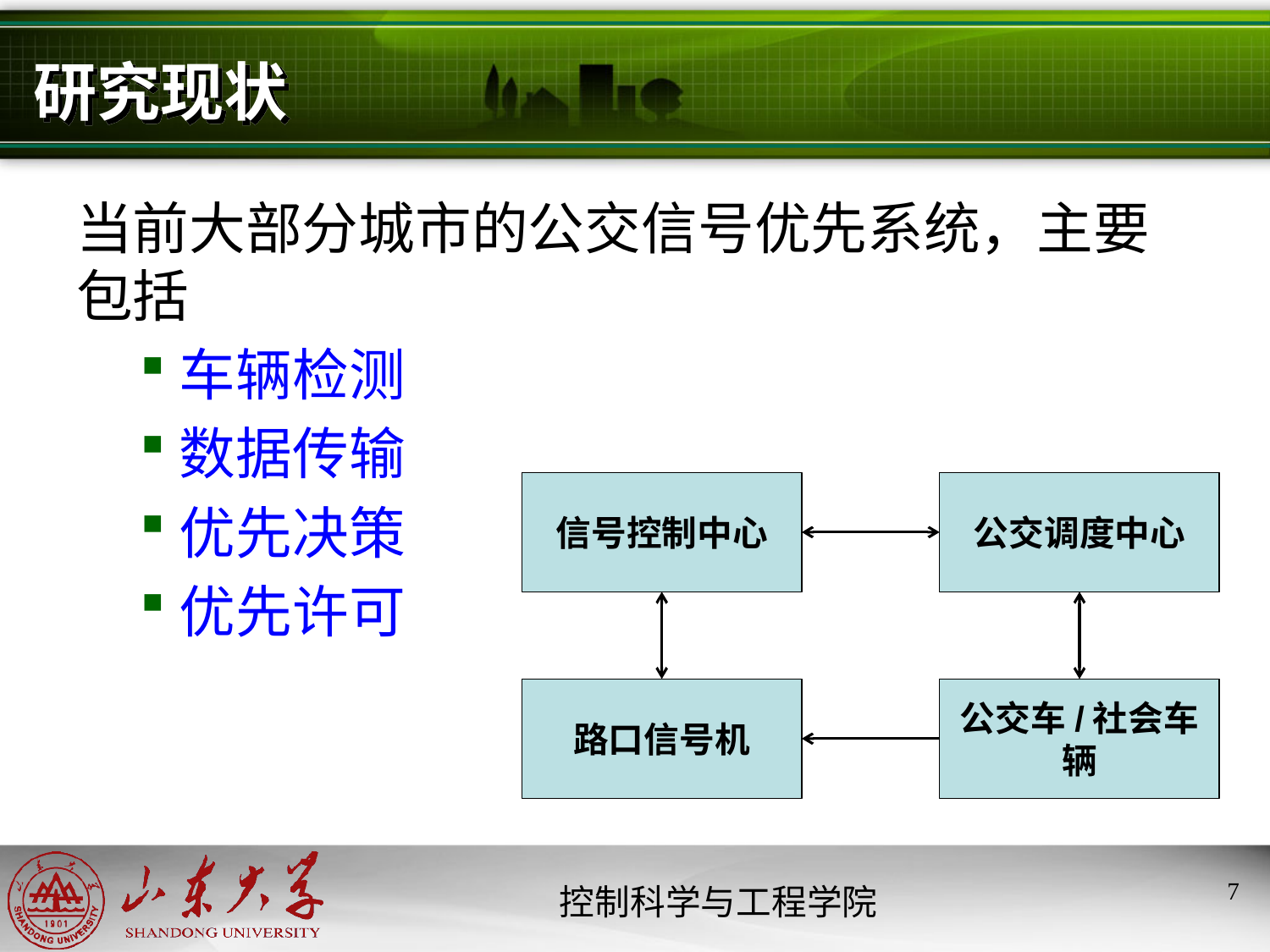

# 研究现状
当前大部分城市的公交信号优先系统，主要包括
车辆检测
数据传输
优先决策
优先许可
信号控制中心
公交调度中心
路口信号机
公交车/社会车辆
控制科学与工程学院
7